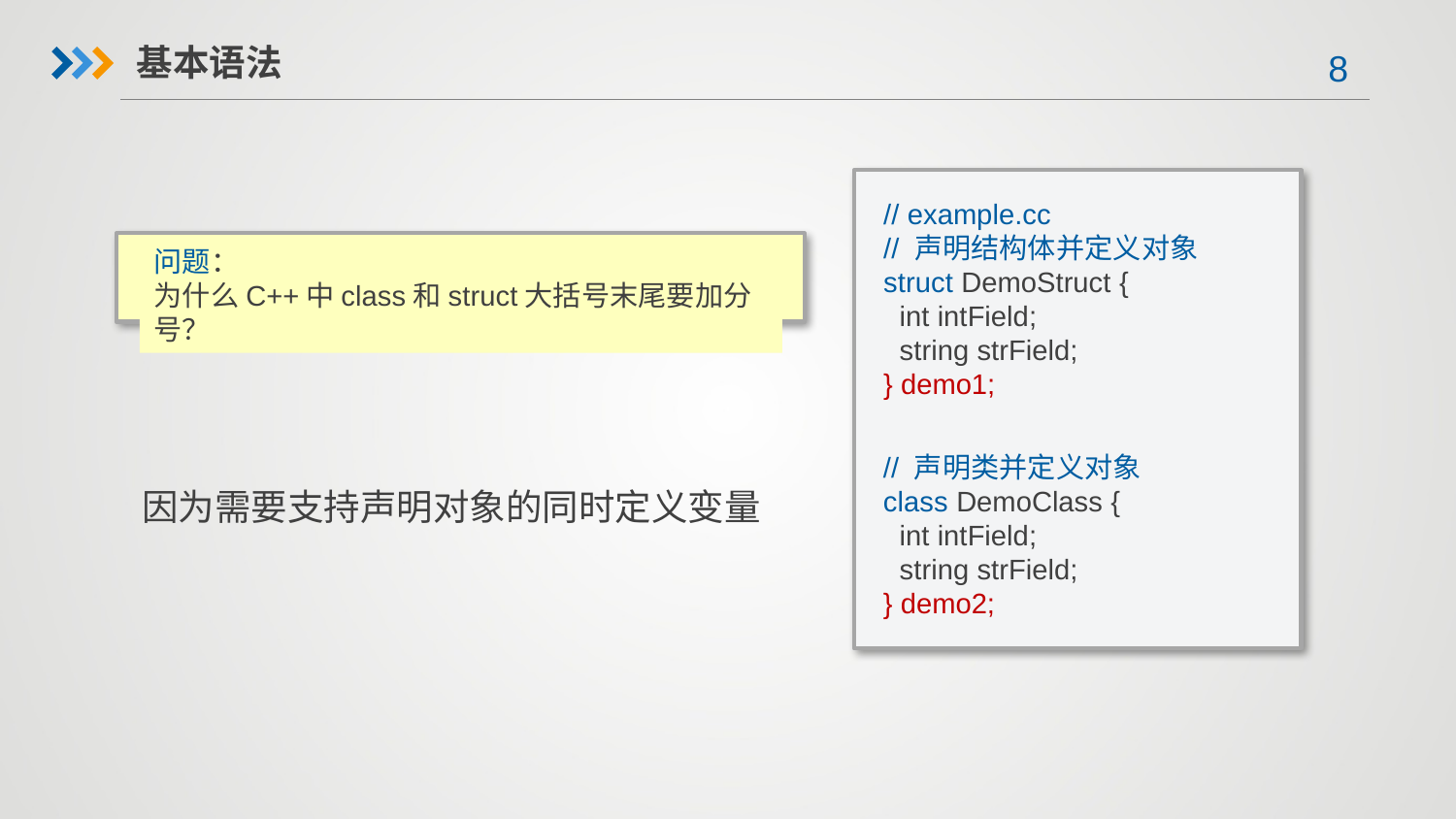

基本语法

// example.cc
// 声明结构体并定义对象
struct DemoStruct {
  int intField;
  string strField;
} demo1;
// 声明类并定义对象
class DemoClass {
  int intField;
  string strField;
} demo2;

问题：
为什么C++中class和struct大括号末尾要加分号？
因为需要支持声明对象的同时定义变量